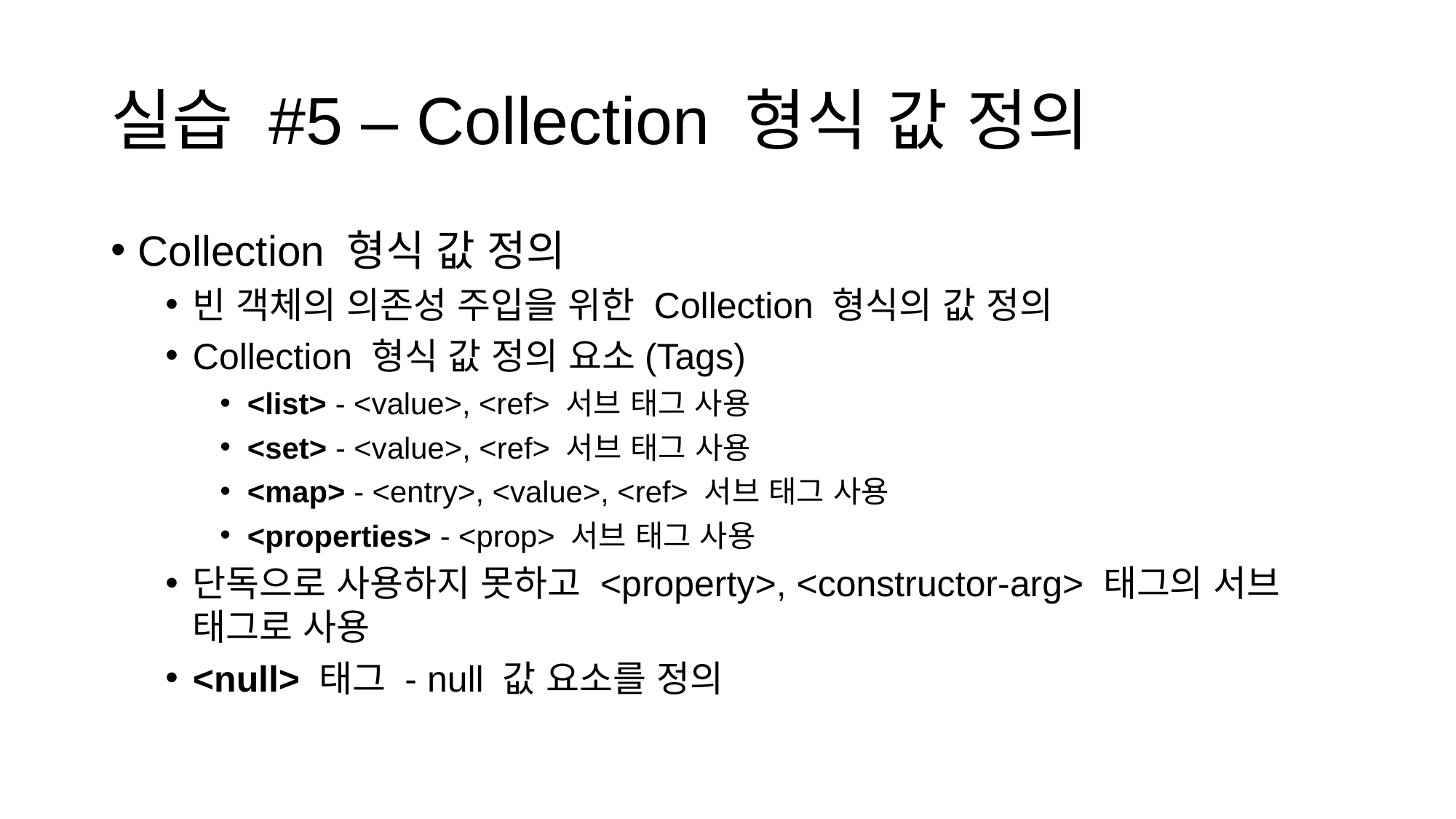

# 실습 #5 – Collection 형식 값 정의
Collection 형식 값 정의
빈 객체의 의존성 주입을 위한 Collection 형식의 값 정의
Collection 형식 값 정의 요소(Tags)
<list> - <value>, <ref> 서브 태그 사용
<set> - <value>, <ref> 서브 태그 사용
<map> - <entry>, <value>, <ref> 서브 태그 사용
<properties> - <prop> 서브 태그 사용
단독으로 사용하지 못하고 <property>, <constructor-arg> 태그의 서브 태그로 사용
<null> 태그 - null 값 요소를 정의